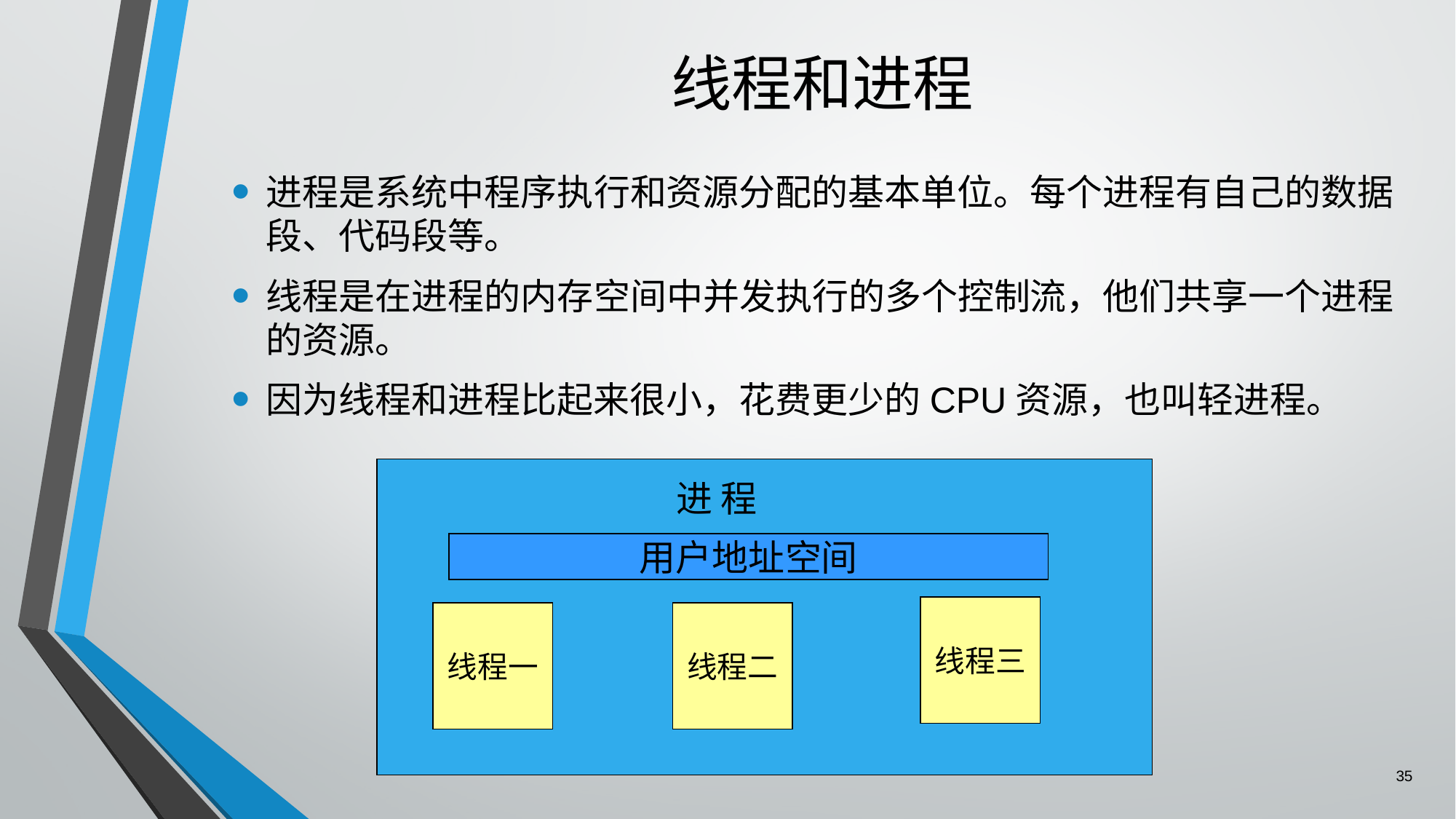

# 线程和进程
进程是系统中程序执行和资源分配的基本单位。每个进程有自己的数据段、代码段等。
线程是在进程的内存空间中并发执行的多个控制流，他们共享一个进程的资源。
因为线程和进程比起来很小，花费更少的CPU资源，也叫轻进程。

进 程
用户地址空间
线程三
线程一
线程二
35